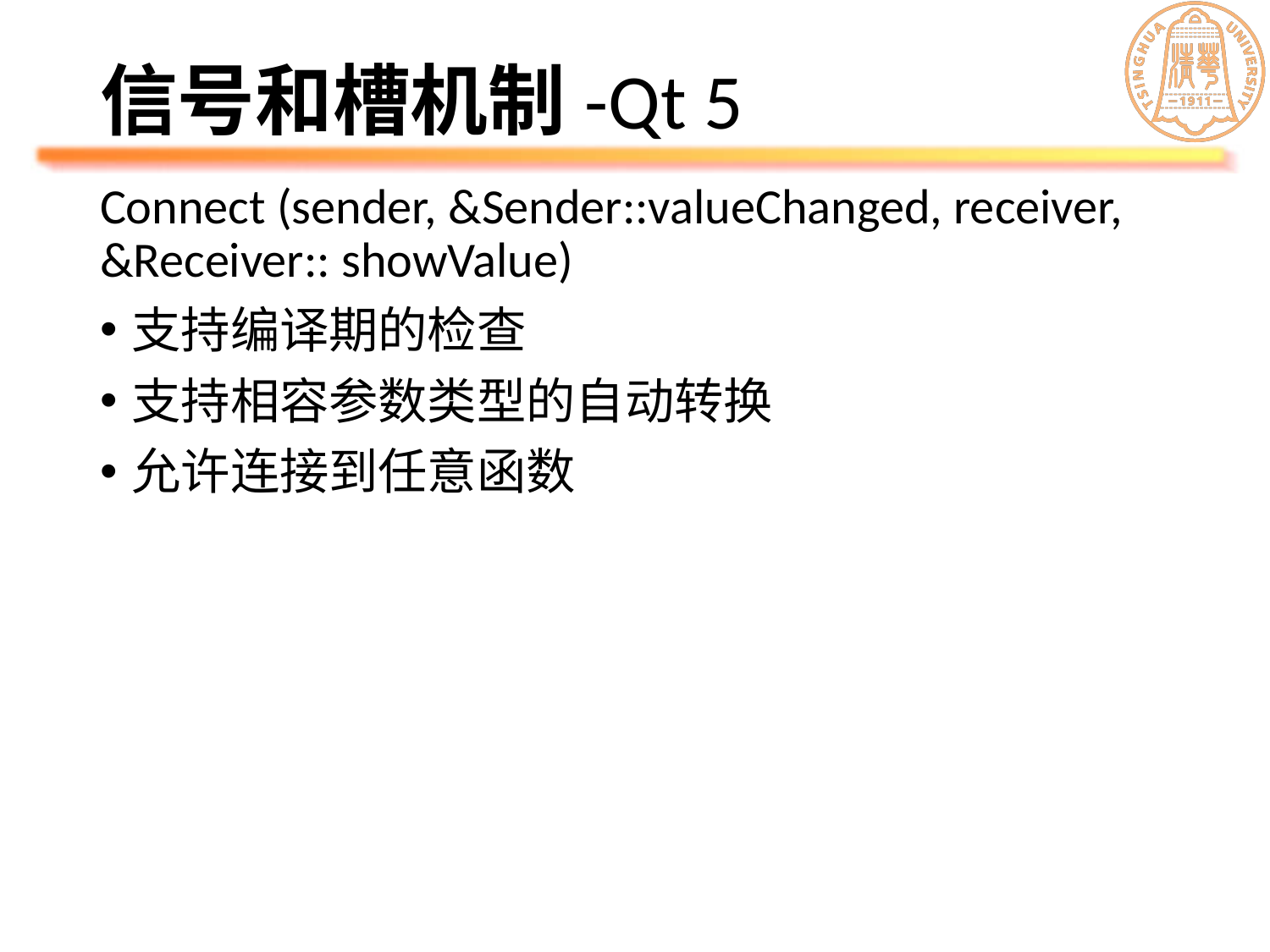

# 信号和槽机制-Qt 5
Connect (sender, &Sender::valueChanged, receiver, &Receiver:: showValue)
支持编译期的检查
支持相容参数类型的自动转换
允许连接到任意函数